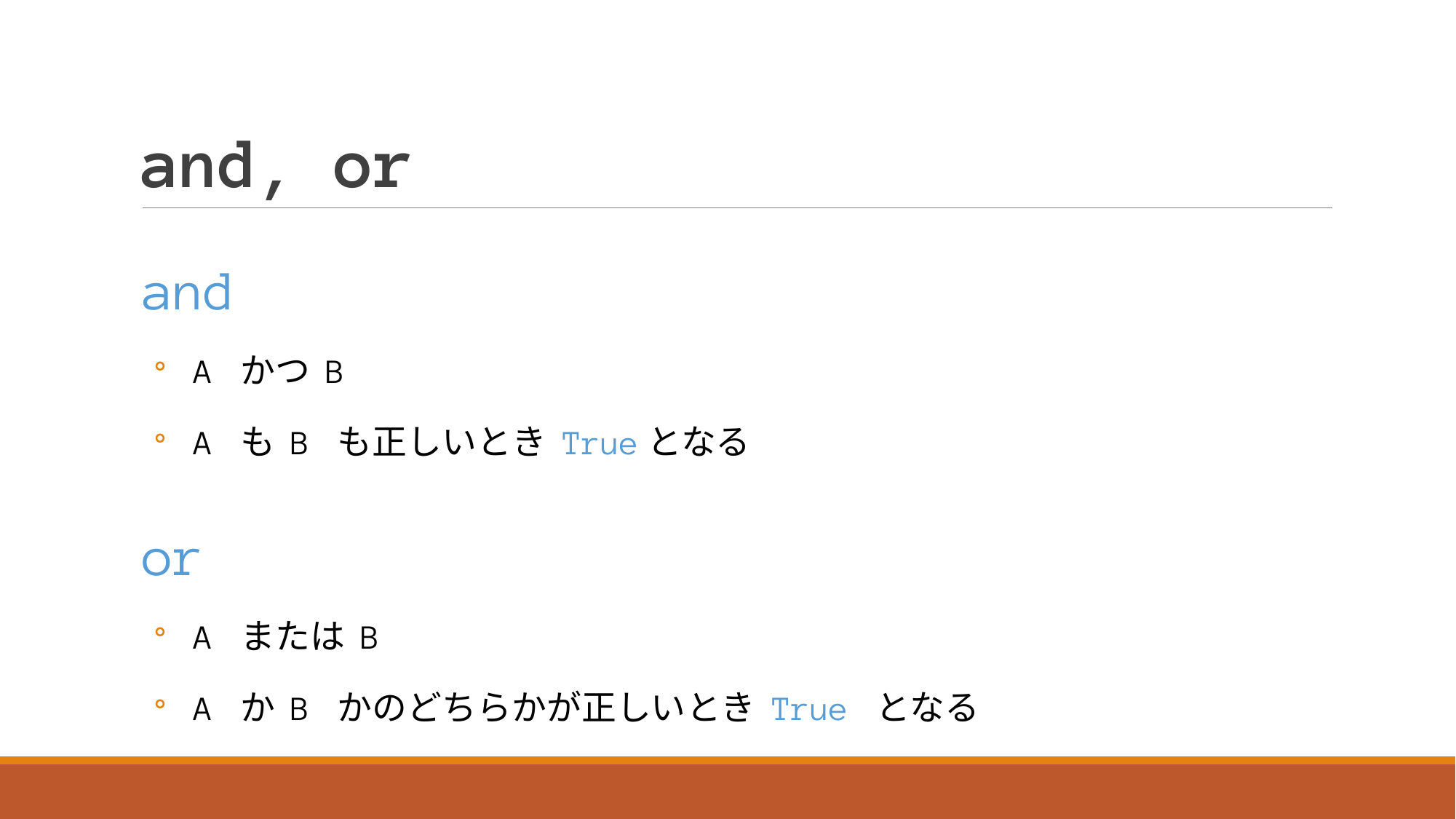

# and, or
and
 A かつ B
 A も B も正しいとき Trueとなる
or
 A または B
 A か B かのどちらかが正しいとき True となる